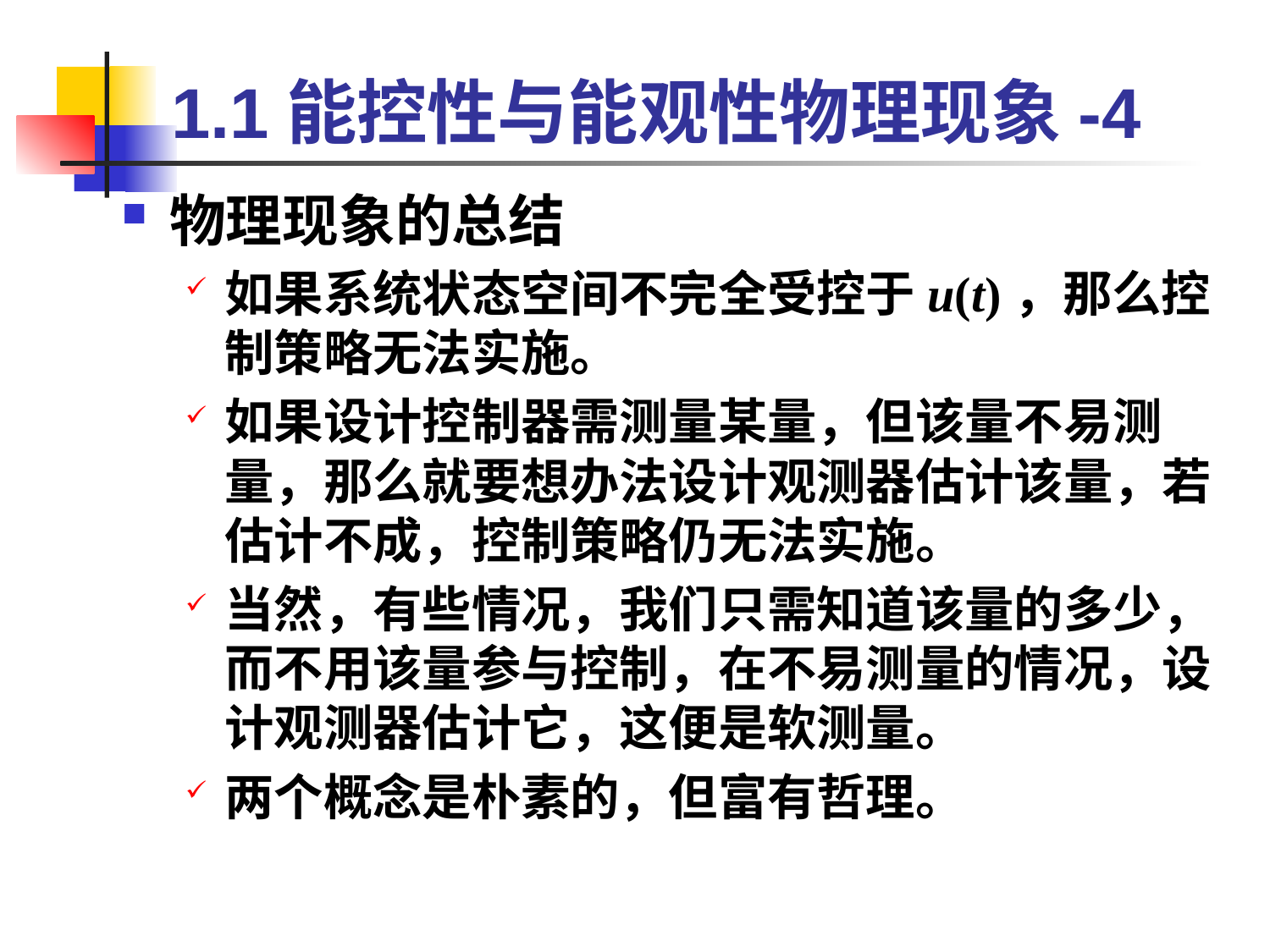

# 1.1能控性与能观性物理现象-4
物理现象的总结
如果系统状态空间不完全受控于u(t)，那么控制策略无法实施。
如果设计控制器需测量某量，但该量不易测量，那么就要想办法设计观测器估计该量，若估计不成，控制策略仍无法实施。
当然，有些情况，我们只需知道该量的多少，而不用该量参与控制，在不易测量的情况，设计观测器估计它，这便是软测量。
两个概念是朴素的，但富有哲理。